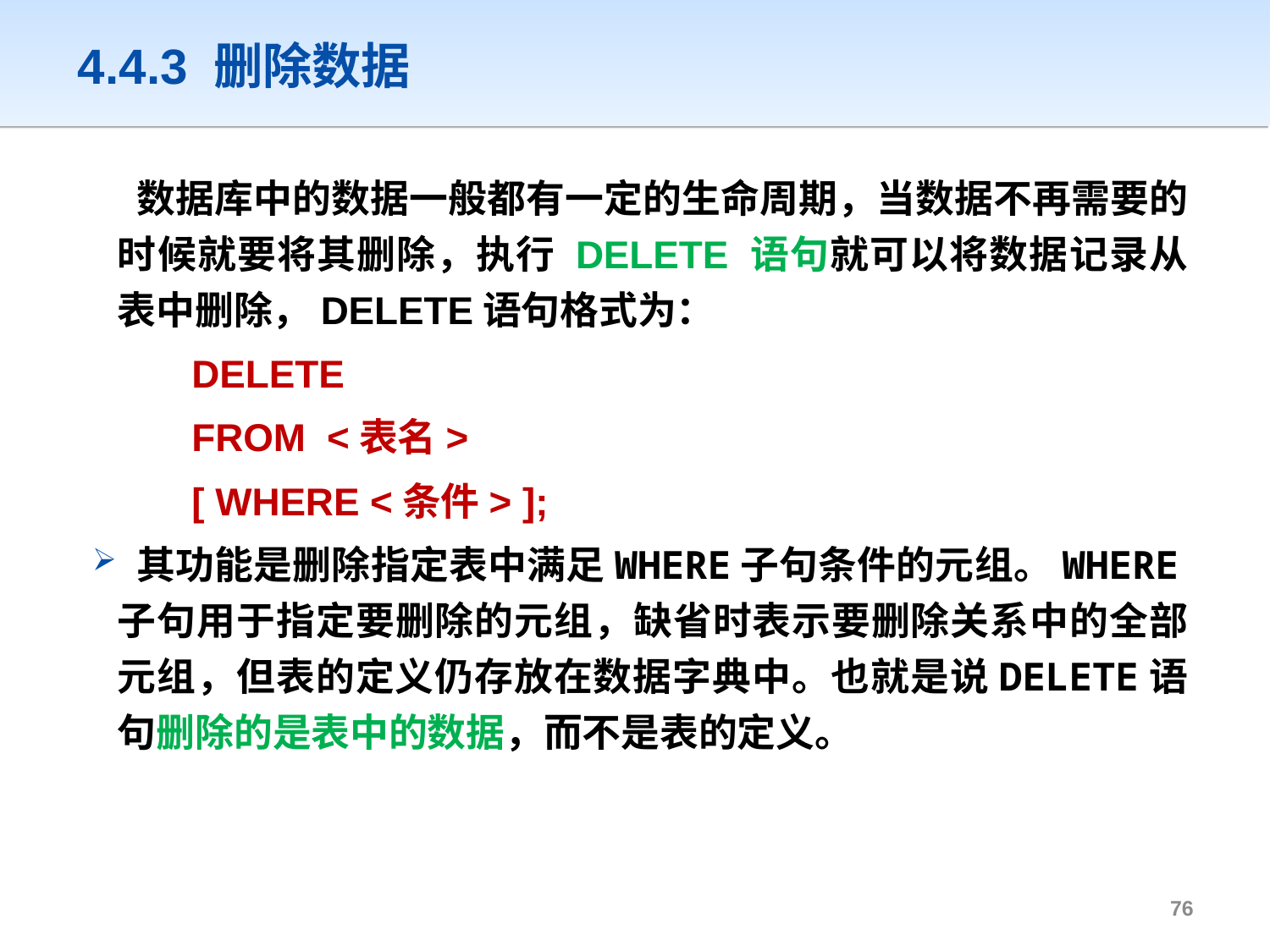

# 4.4.3 删除数据
  	 数据库中的数据一般都有一定的生命周期，当数据不再需要的时候就要将其删除，执行 DELETE 语句就可以将数据记录从表中删除，DELETE语句格式为：
DELETE
FROM  <表名>
[ WHERE <条件> ];
 其功能是删除指定表中满足WHERE子句条件的元组。WHERE子句用于指定要删除的元组，缺省时表示要删除关系中的全部元组，但表的定义仍存放在数据字典中。也就是说DELETE语句删除的是表中的数据，而不是表的定义。

76